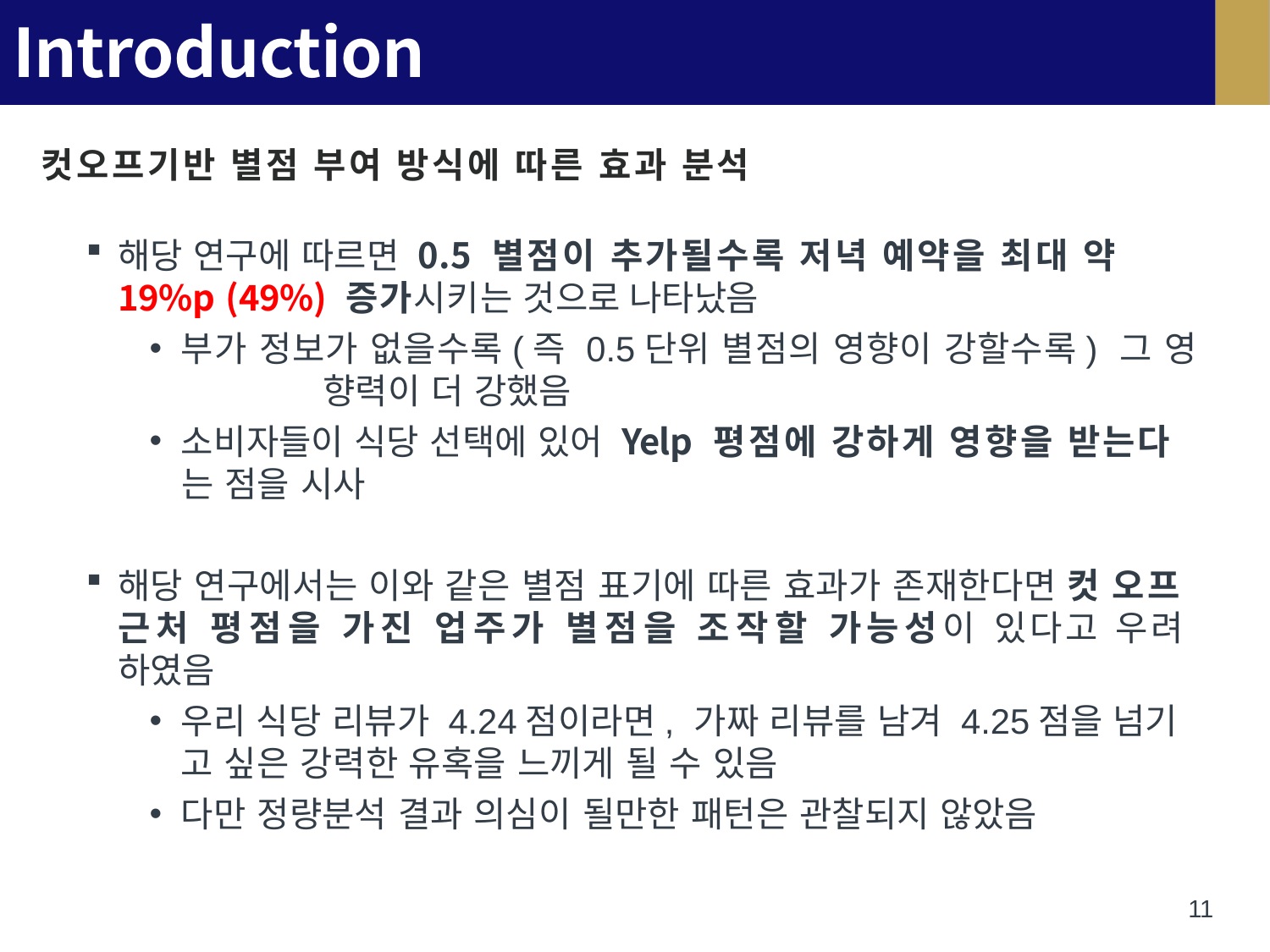

# Introduction
컷오프기반 별점 부여 방식에 따른 효과 분석

해당 연구에 따르면 0.5 별점이 추가될수록 저녁 예약을 최대 약
19%p (49%) 증가시키는 것으로 나타났음
부가 정보가 없을수록(즉 0.5단위 별점의 영향이 강할수록) 그 영 	향력이 더 강했음
소비자들이 식당 선택에 있어 Yelp 평점에 강하게 영향을 받는다
는 점을 시사
해당 연구에서는 이와 같은 별점 표기에 따른 효과가 존재한다면 컷 오프 근처 평점을 가진 업주가 별점을 조작할 가능성이 있다고 우려 하였음
우리 식당 리뷰가 4.24점이라면, 가짜 리뷰를 남겨 4.25점을 넘기 	고 싶은 강력한 유혹을 느끼게 될 수 있음
다만 정량분석 결과 의심이 될만한 패턴은 관찰되지 않았음
11